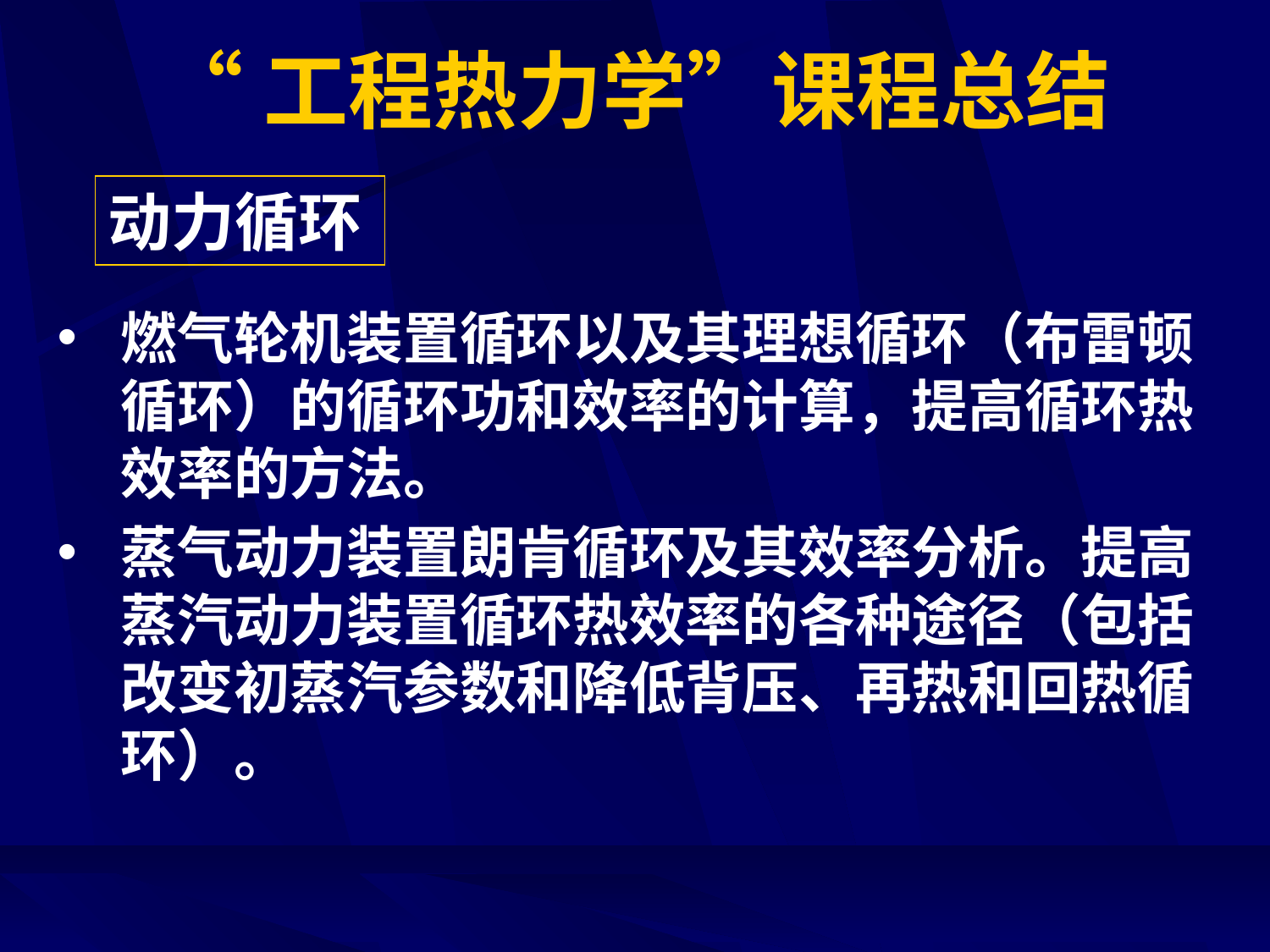

“工程热力学”课程总结
动力循环
燃气轮机装置循环以及其理想循环（布雷顿循环）的循环功和效率的计算，提高循环热效率的方法。
蒸气动力装置朗肯循环及其效率分析。提高蒸汽动力装置循环热效率的各种途径（包括改变初蒸汽参数和降低背压、再热和回热循环）。